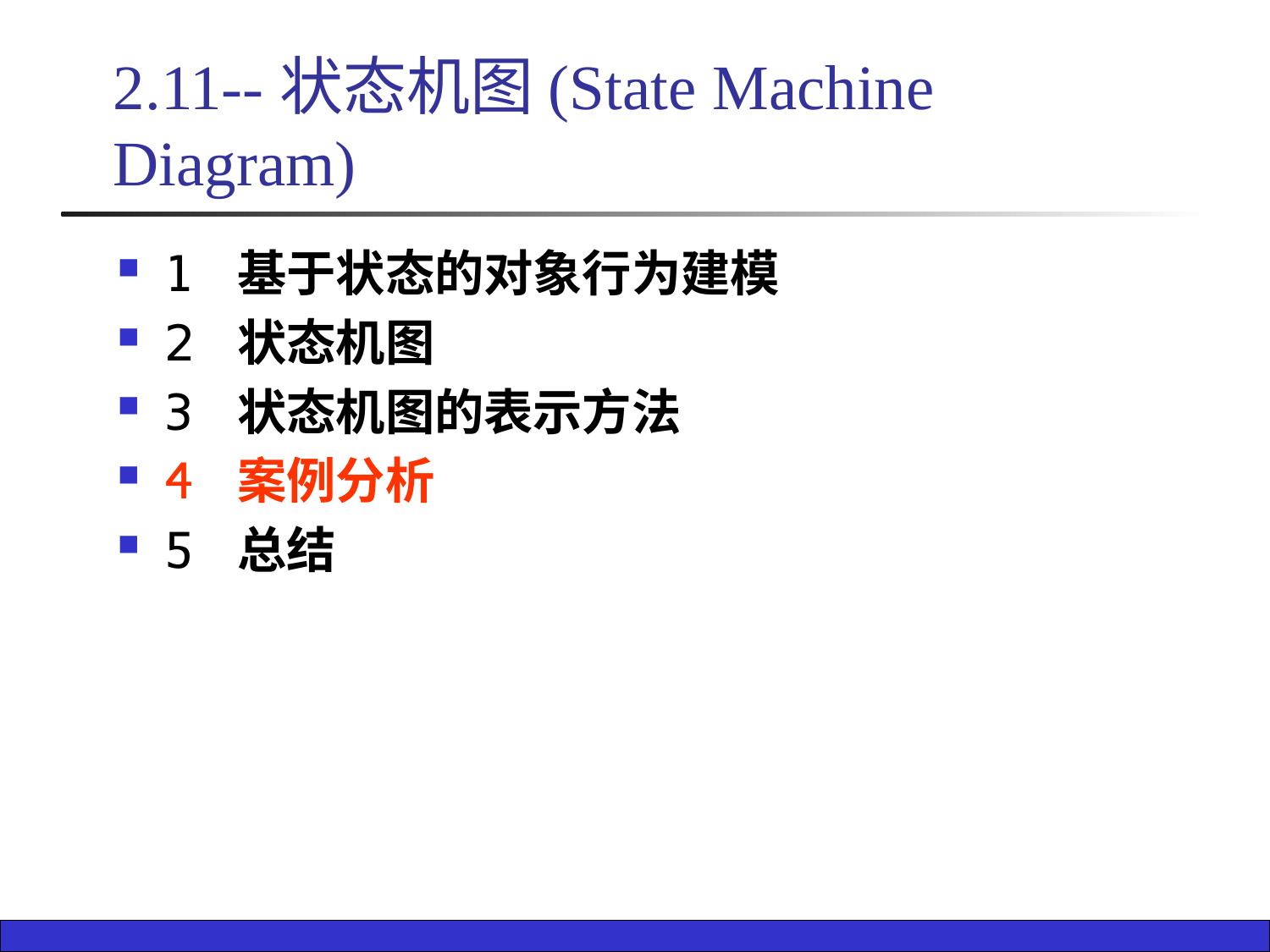

# 2.11--状态机图(State Machine Diagram)
1  基于状态的对象行为建模
2  状态机图
3  状态机图的表示方法
4  案例分析
5  总结